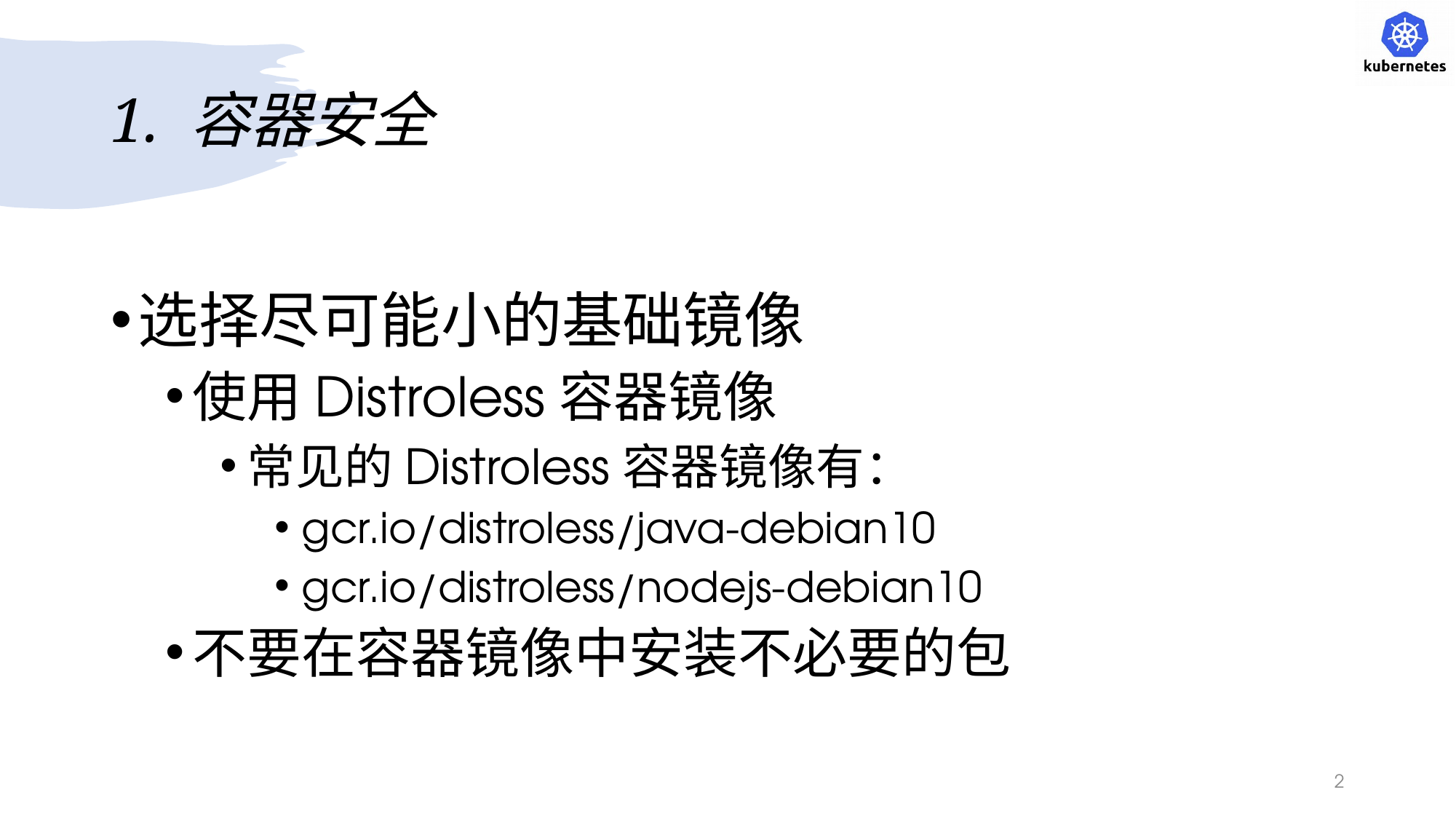

# 1. 容器安全
选择尽可能小的基础镜像
使用Distroless容器镜像
常见的Distroless容器镜像有：
gcr.io/distroless/java-debian10
gcr.io/distroless/nodejs-debian10
不要在容器镜像中安装不必要的包
2